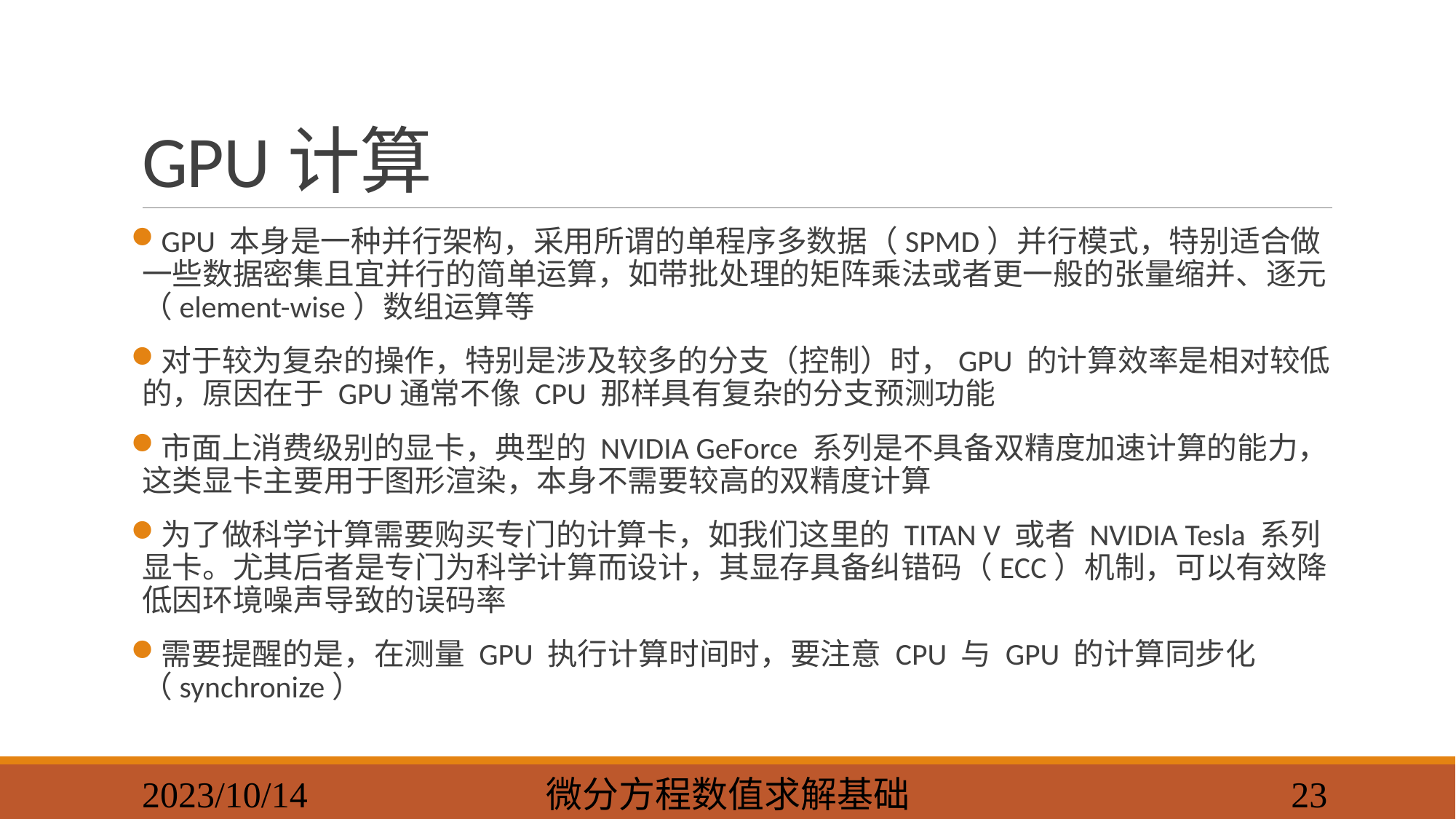

# GPU计算
GPU 本身是一种并行架构，采用所谓的单程序多数据（SPMD）并行模式，特别适合做一些数据密集且宜并行的简单运算，如带批处理的矩阵乘法或者更一般的张量缩并、逐元（element-wise）数组运算等
对于较为复杂的操作，特别是涉及较多的分支（控制）时，GPU 的计算效率是相对较低的，原因在于 GPU通常不像 CPU 那样具有复杂的分支预测功能
市面上消费级别的显卡，典型的 NVIDIA GeForce 系列是不具备双精度加速计算的能力，这类显卡主要用于图形渲染，本身不需要较高的双精度计算
为了做科学计算需要购买专门的计算卡，如我们这里的 TITAN V 或者 NVIDIA Tesla 系列显卡。尤其后者是专门为科学计算而设计，其显存具备纠错码（ECC）机制，可以有效降低因环境噪声导致的误码率
需要提醒的是，在测量 GPU 执行计算时间时，要注意 CPU 与 GPU 的计算同步化（synchronize）
2023/10/14
微分方程数值求解基础
23